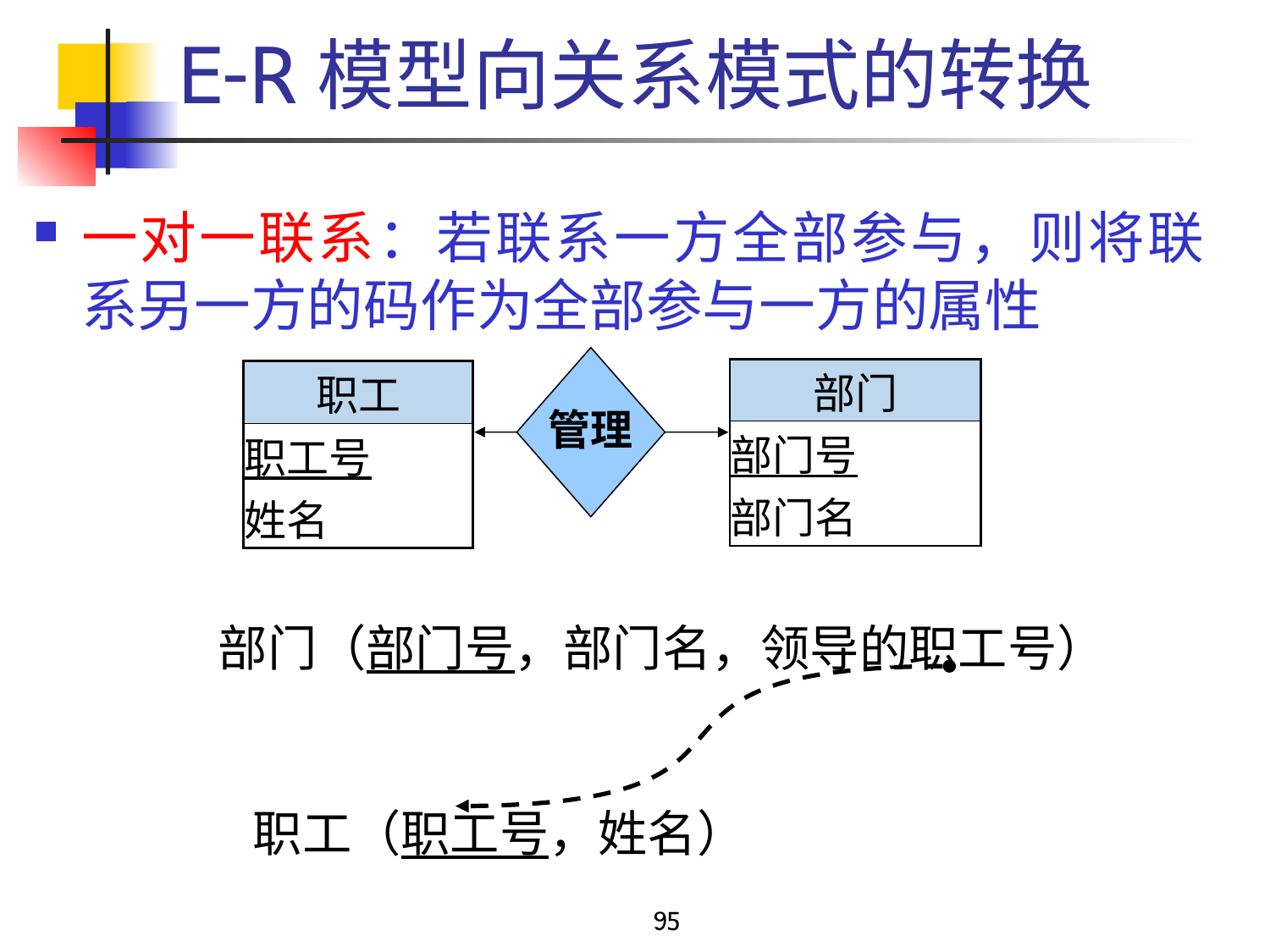

# E-R模型向关系模式的转换
一对一联系：若联系一方全部参与，则将联系另一方的码作为全部参与一方的属性
管理

| 部门 |
| --- |
| 部门号 |
| 部门名 |
| 职工 |
| --- |
| 职工号 |
| 姓名 |
部门（部门号，部门名，领导的职工号）
职工（职工号，姓名）
95